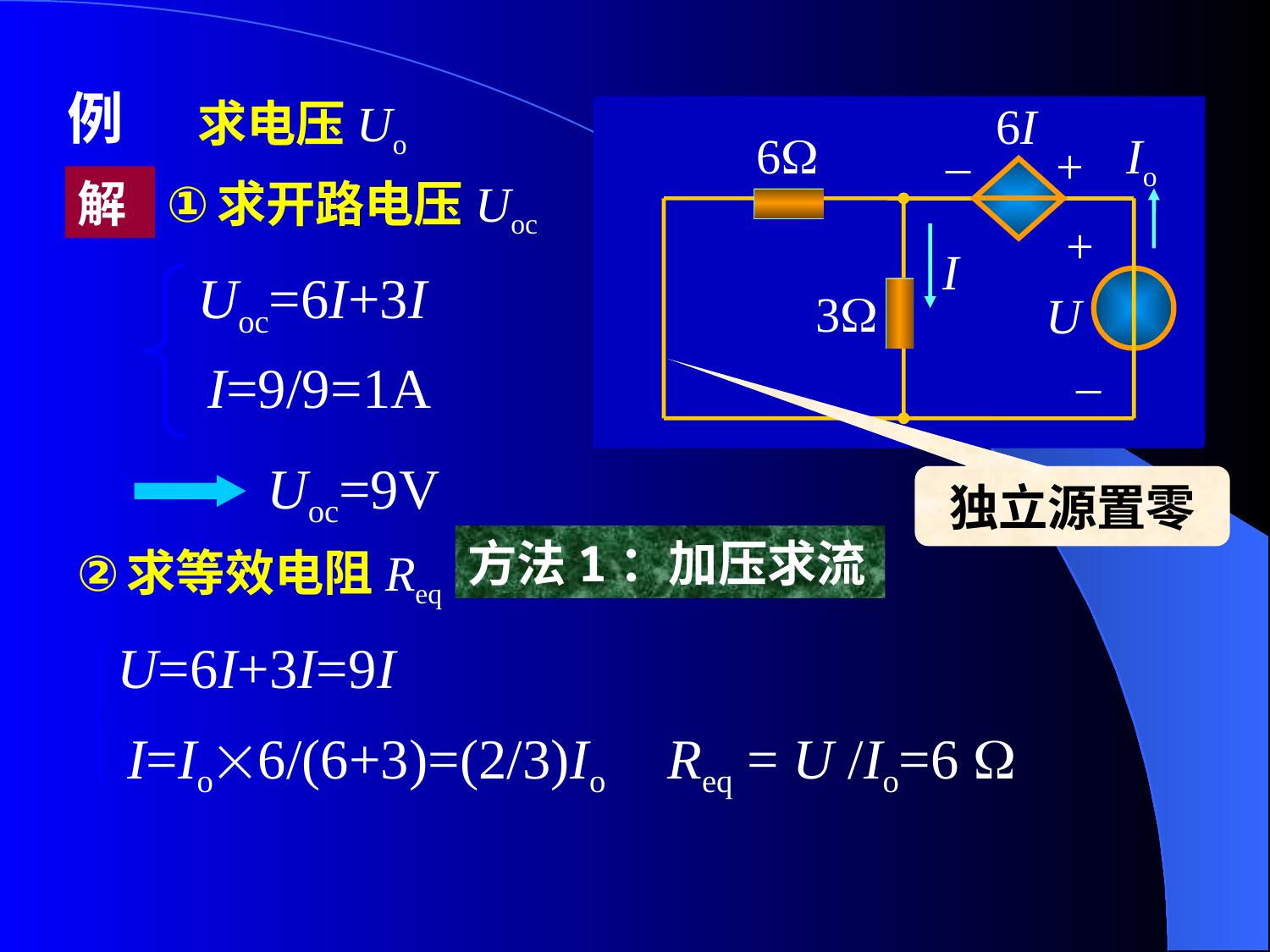

例2
6I
6Ω
–
+

+
+

I

3Ω

U0
9V
3Ω

–
–

求电压Uo
6I

6Ω
–
+

+
+

I

9V
3Ω

U0C
–
–

6I

6Ω
Io
–
+

+

I

3Ω

U
–

解
求开路电压Uoc
Uoc=6I+3I

I=9/9=1A
Uoc=9V
独立源置零

方法1：加压求流
求等效电阻Req
U=6I+3I=9I

I=Io×6/(6+3)=(2/3)Io
Req = U /Io=6 Ω